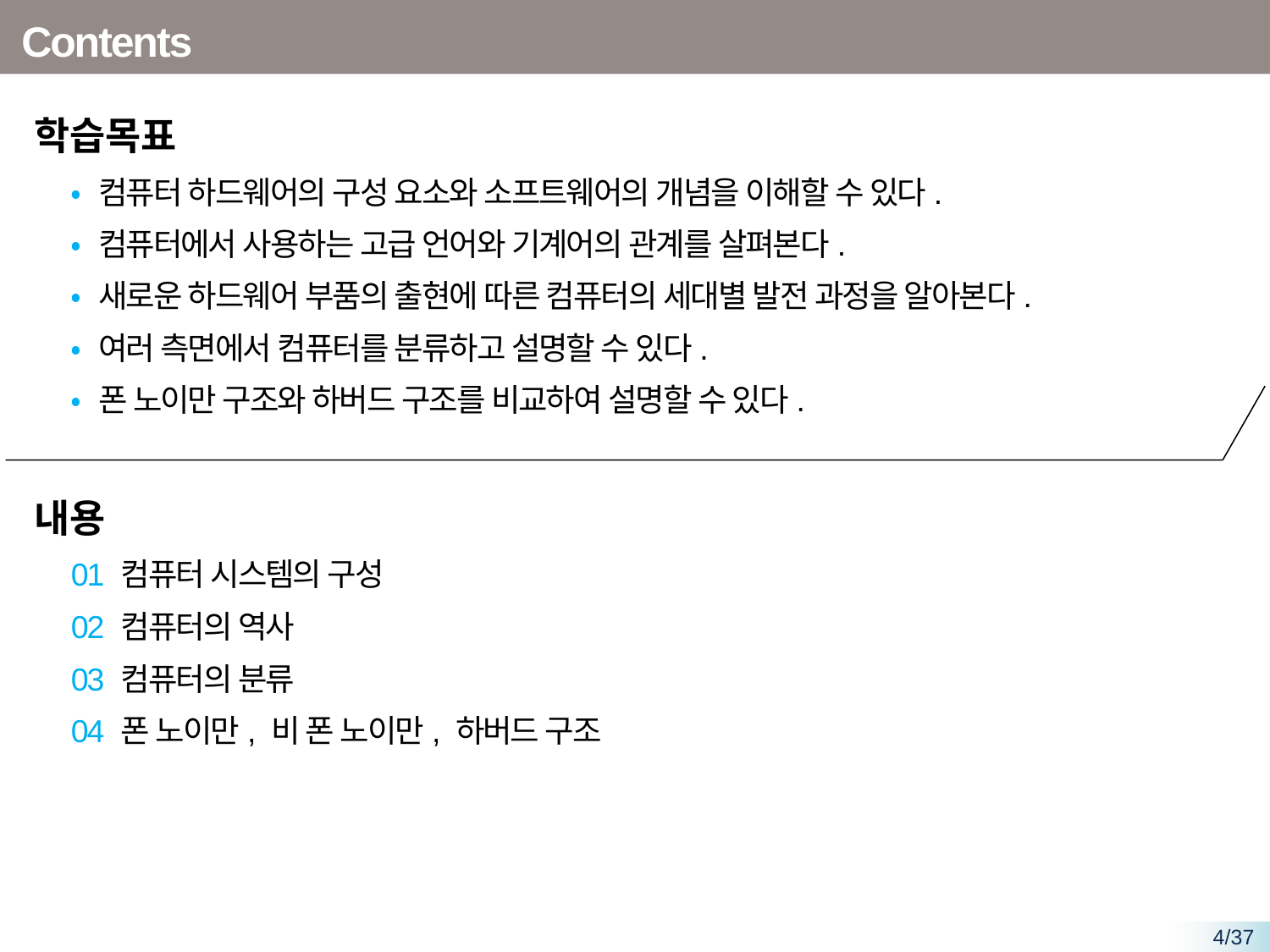

# Contents
학습목표
• 컴퓨터 하드웨어의 구성 요소와 소프트웨어의 개념을 이해할 수 있다.
• 컴퓨터에서 사용하는 고급 언어와 기계어의 관계를 살펴본다.
• 새로운 하드웨어 부품의 출현에 따른 컴퓨터의 세대별 발전 과정을 알아본다.
• 여러 측면에서 컴퓨터를 분류하고 설명할 수 있다.
• 폰 노이만 구조와 하버드 구조를 비교하여 설명할 수 있다.

내용
01 컴퓨터 시스템의 구성
02 컴퓨터의 역사
03 컴퓨터의 분류
04 폰 노이만, 비 폰 노이만, 하버드 구조